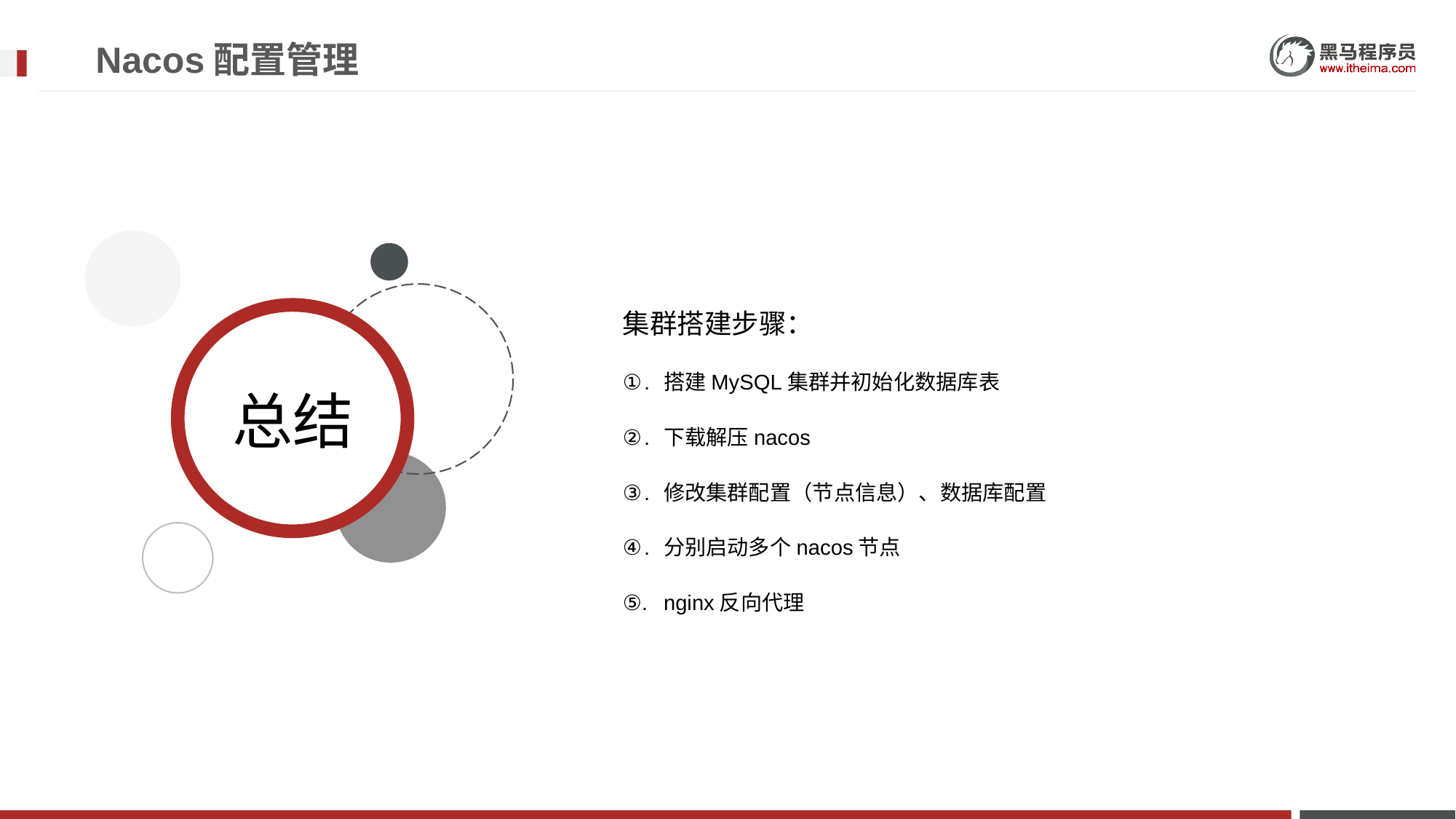

# Nacos配置管理
集群搭建步骤：
搭建MySQL集群并初始化数据库表
下载解压nacos
修改集群配置（节点信息）、数据库配置
分别启动多个nacos节点
nginx反向代理